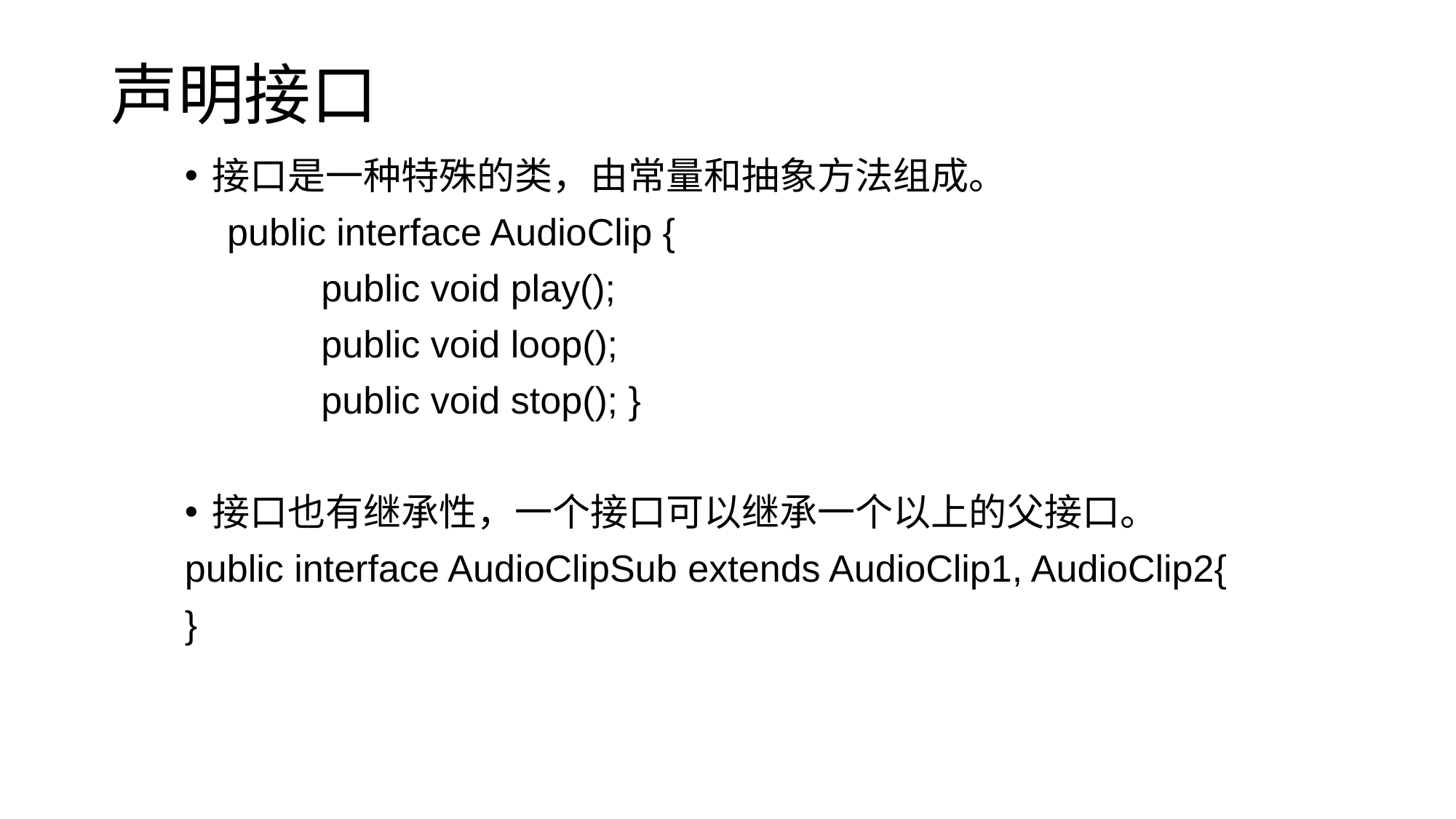

# 声明接口
接口是一种特殊的类，由常量和抽象方法组成。
    public interface AudioClip {
 		public void play();
 		public void loop();
 		public void stop(); }

接口也有继承性，一个接口可以继承一个以上的父接口。
public interface AudioClipSub extends AudioClip1, AudioClip2{
}